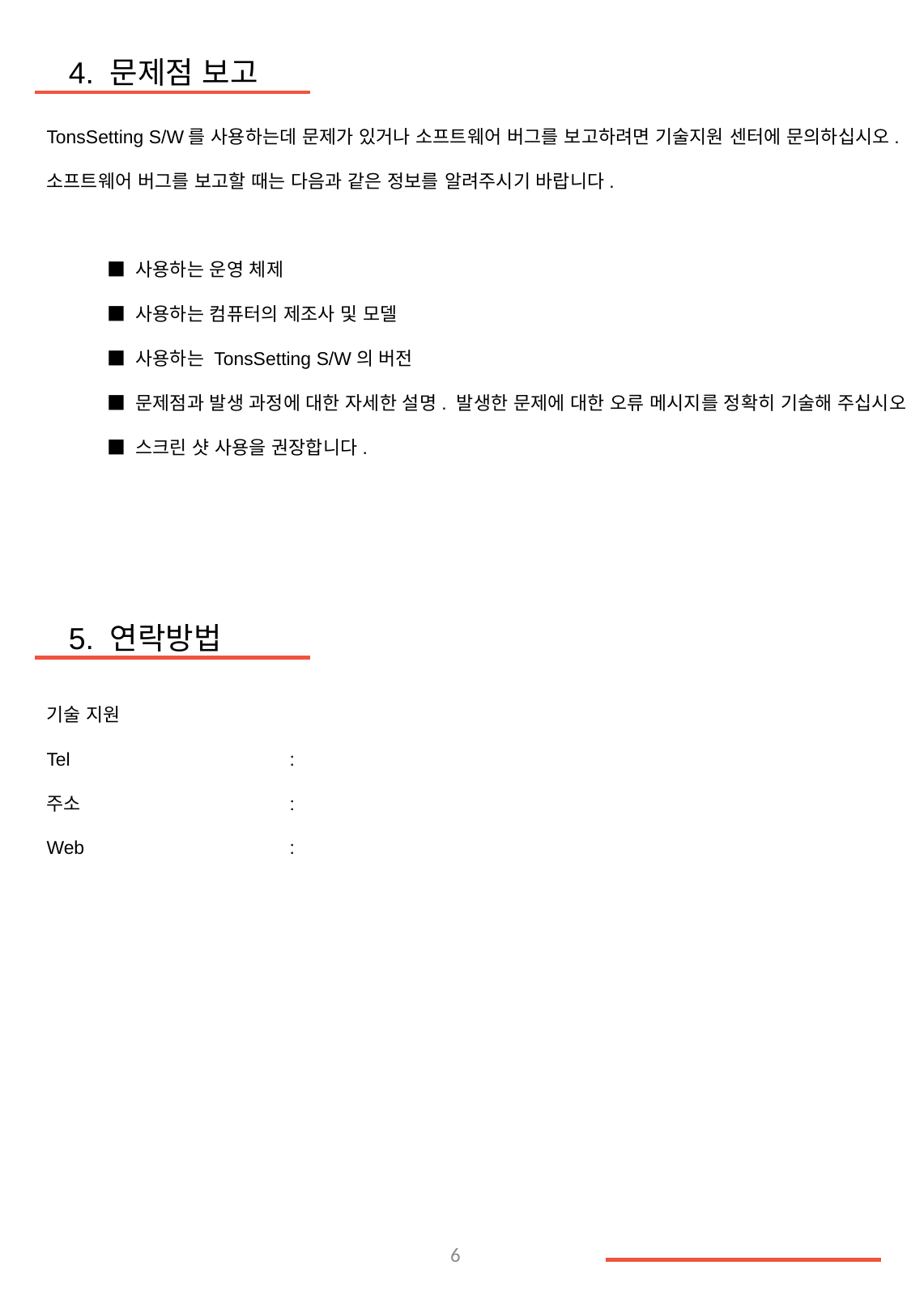

4. 문제점 보고
TonsSetting S/W를 사용하는데 문제가 있거나 소프트웨어 버그를 보고하려면 기술지원 센터에 문의하십시오.
소프트웨어 버그를 보고할 때는 다음과 같은 정보를 알려주시기 바랍니다.

■ 사용하는 운영 체제
■ 사용하는 컴퓨터의 제조사 및 모델
■ 사용하는 TonsSetting S/W의 버전
■ 문제점과 발생 과정에 대한 자세한 설명. 발생한 문제에 대한 오류 메시지를 정확히 기술해 주십시오.
■ 스크린 샷 사용을 권장합니다.

기술 지원
Tel 		:
주소 		:
Web 		:
5. 연락방법
6